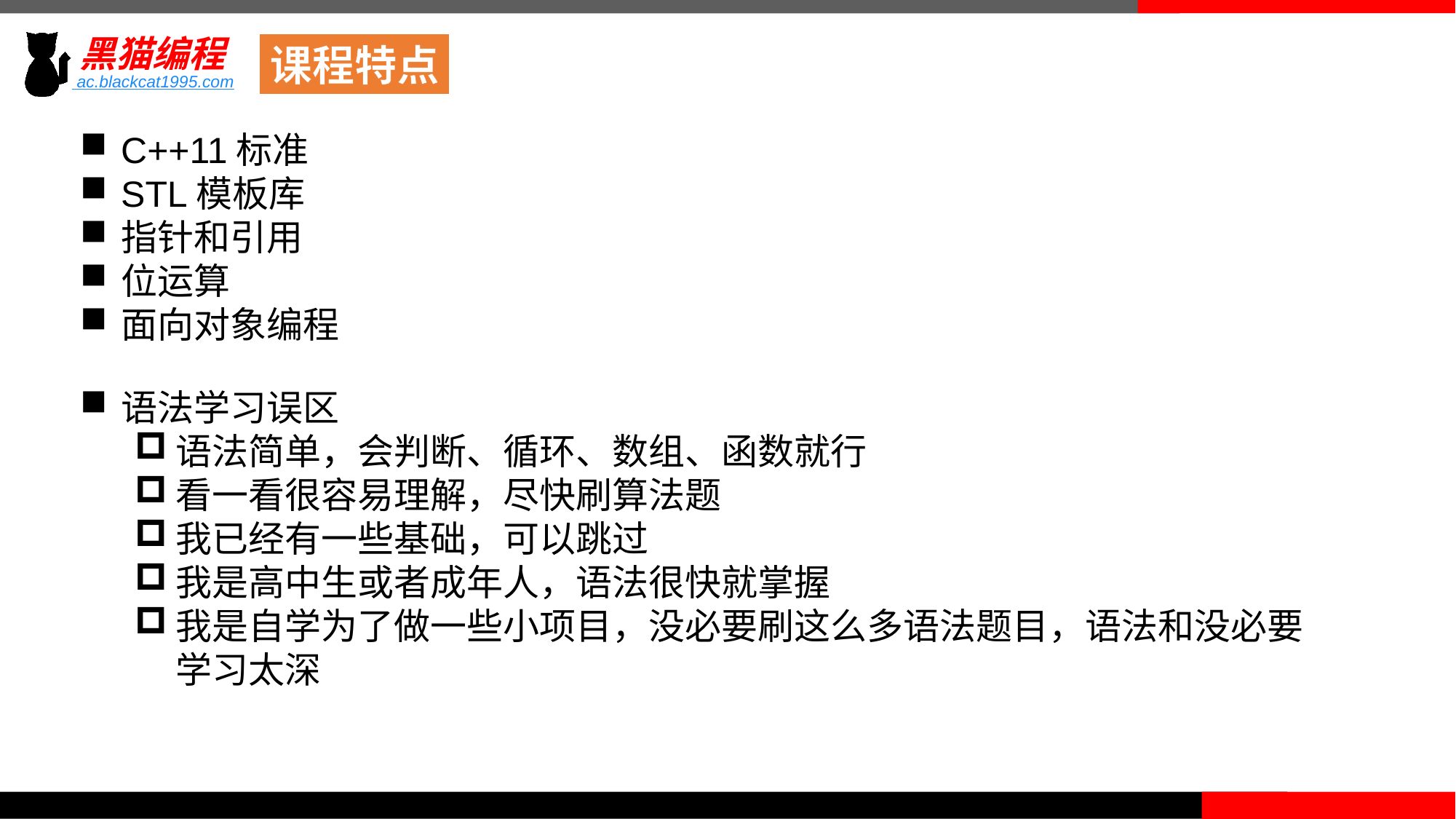

课程特点
C++11标准
STL模板库
指针和引用
位运算
面向对象编程

语法学习误区
语法简单，会判断、循环、数组、函数就行
看一看很容易理解，尽快刷算法题
我已经有一些基础，可以跳过
我是高中生或者成年人，语法很快就掌握
我是自学为了做一些小项目，没必要刷这么多语法题目，语法和没必要学习太深